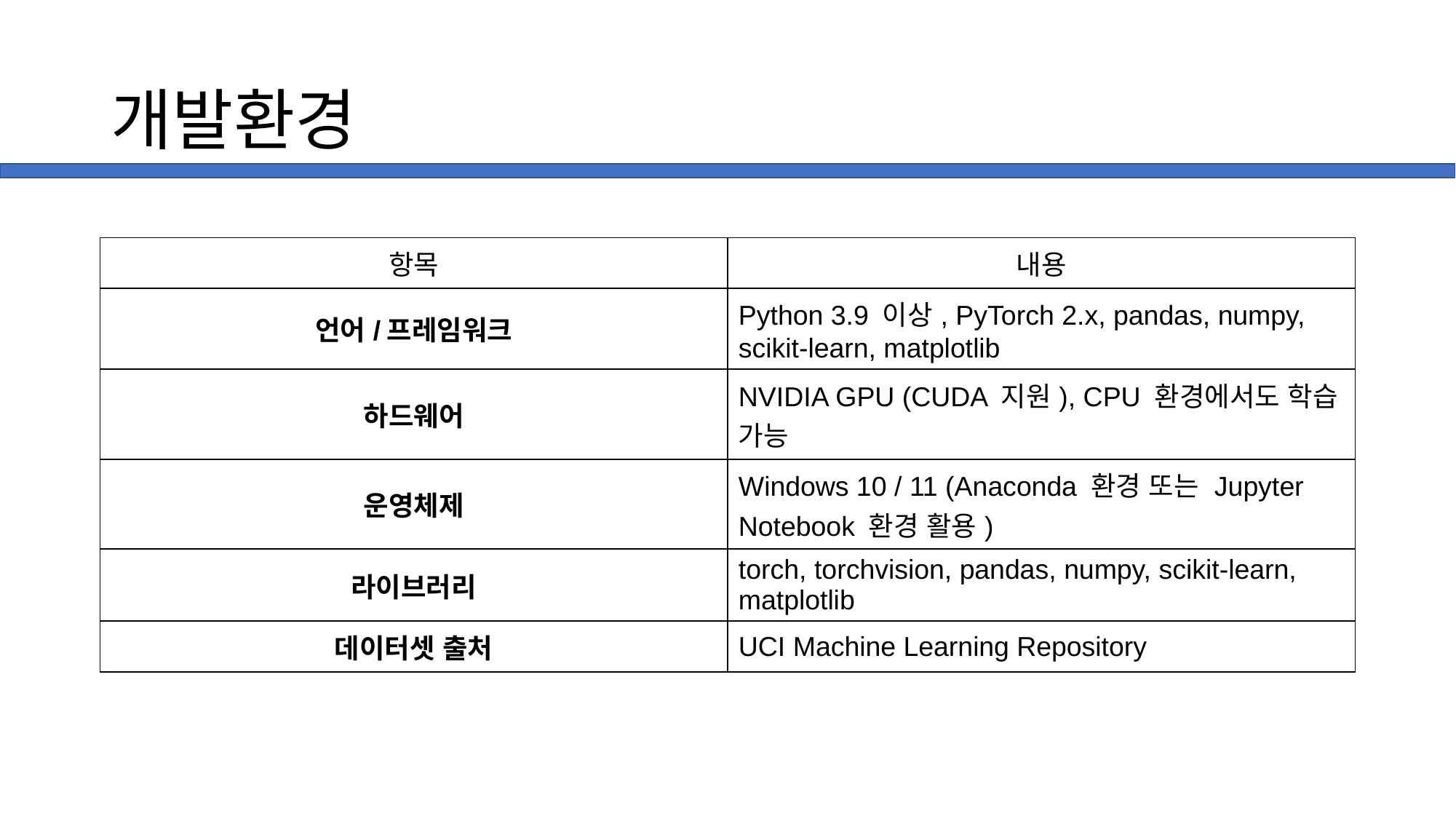

# 개발환경

| 항목 | 내용 |
| --- | --- |
| 언어/프레임워크 | Python 3.9 이상, PyTorch 2.x, pandas, numpy, scikit-learn, matplotlib |
| 하드웨어 | NVIDIA GPU (CUDA 지원), CPU 환경에서도 학습 가능 |
| 운영체제 | Windows 10 / 11 (Anaconda 환경 또는 Jupyter Notebook 환경 활용) |
| 라이브러리 | torch, torchvision, pandas, numpy, scikit-learn, matplotlib |
| 데이터셋 출처 | UCI Machine Learning Repository |